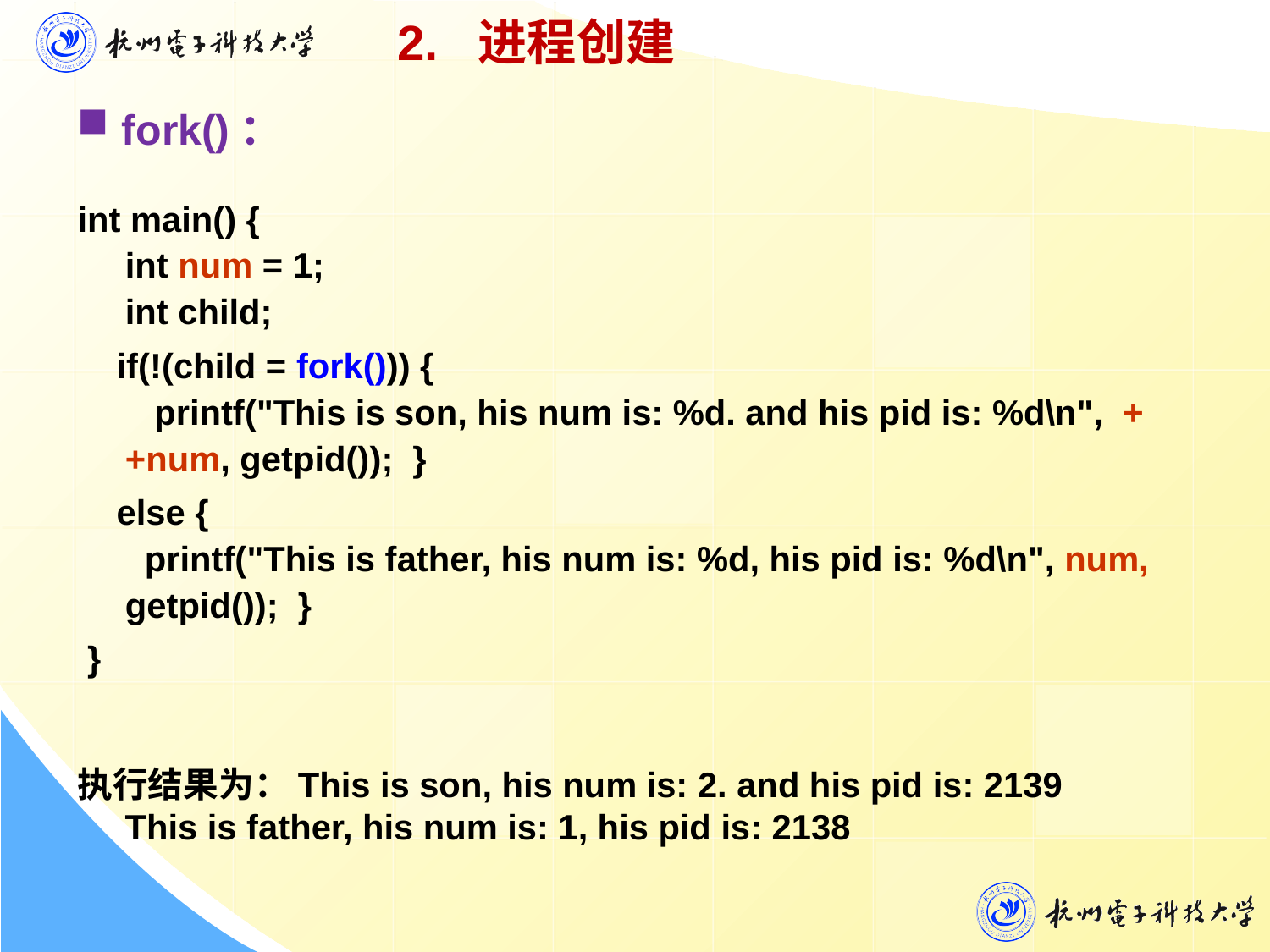

2.  进程创建
 fork()：
int main() {
int num = 1;
int child;
    if(!(child = fork())) {
   printf("This is son, his num is: %d. and his pid is: %d\n",  ++num, getpid());  }
    else {
  printf("This is father, his num is: %d, his pid is: %d\n", num, getpid());  }
 }

执行结果为：This is son, his num is: 2. and his pid is: 2139
This is father, his num is: 1, his pid is: 2138